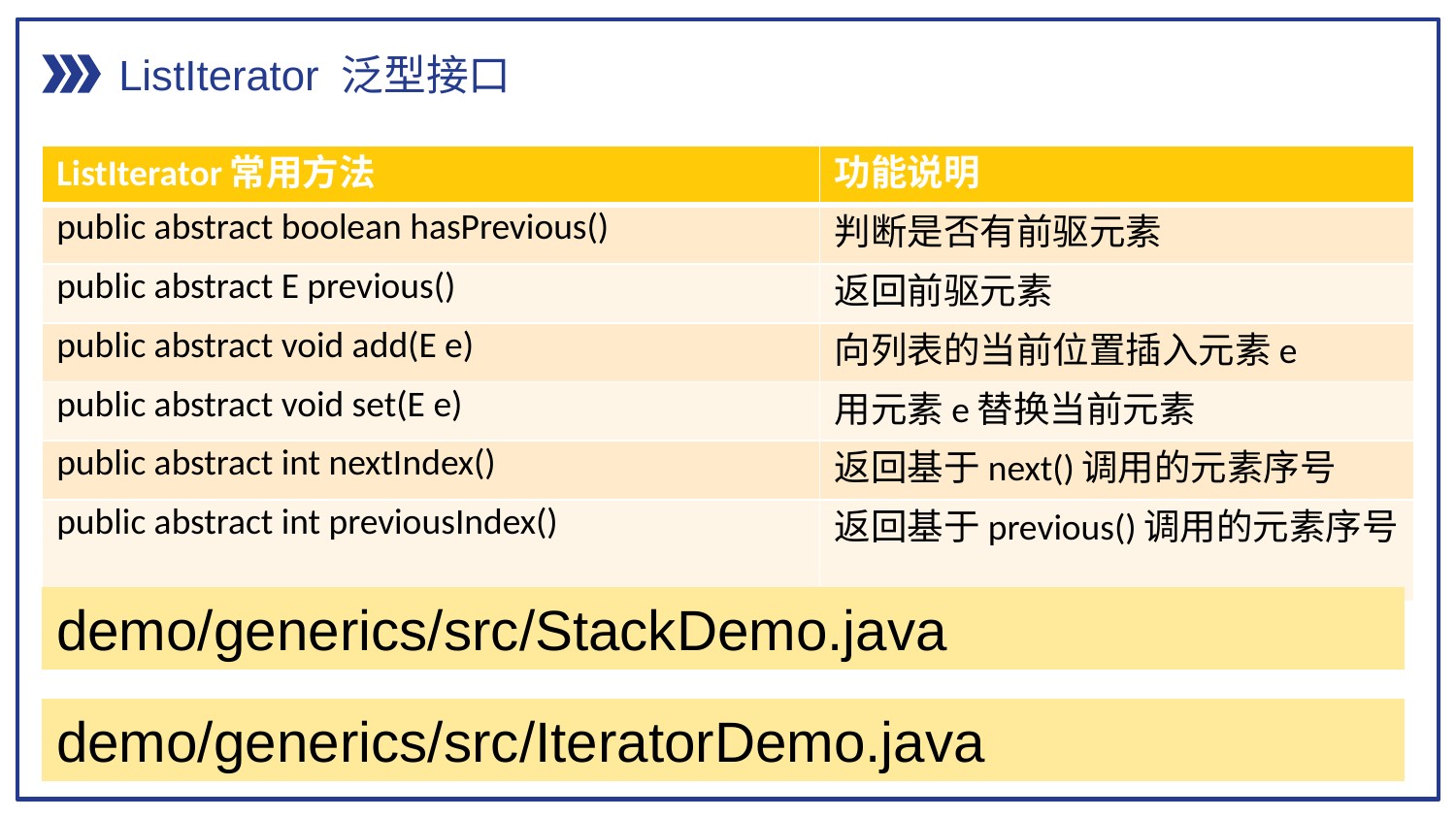

ListIterator 泛型接口

| ListIterator常用方法 | 功能说明 |
| --- | --- |
| public abstract boolean hasPrevious() | 判断是否有前驱元素 |
| public abstract E previous() | 返回前驱元素 |
| public abstract void add(E e) | 向列表的当前位置插入元素e |
| public abstract void set(E e) | 用元素e替换当前元素 |
| public abstract int nextIndex() | 返回基于next()调用的元素序号 |
| public abstract int previousIndex() | 返回基于previous()调用的元素序号 |
demo/generics/src/StackDemo.java
demo/generics/src/IteratorDemo.java